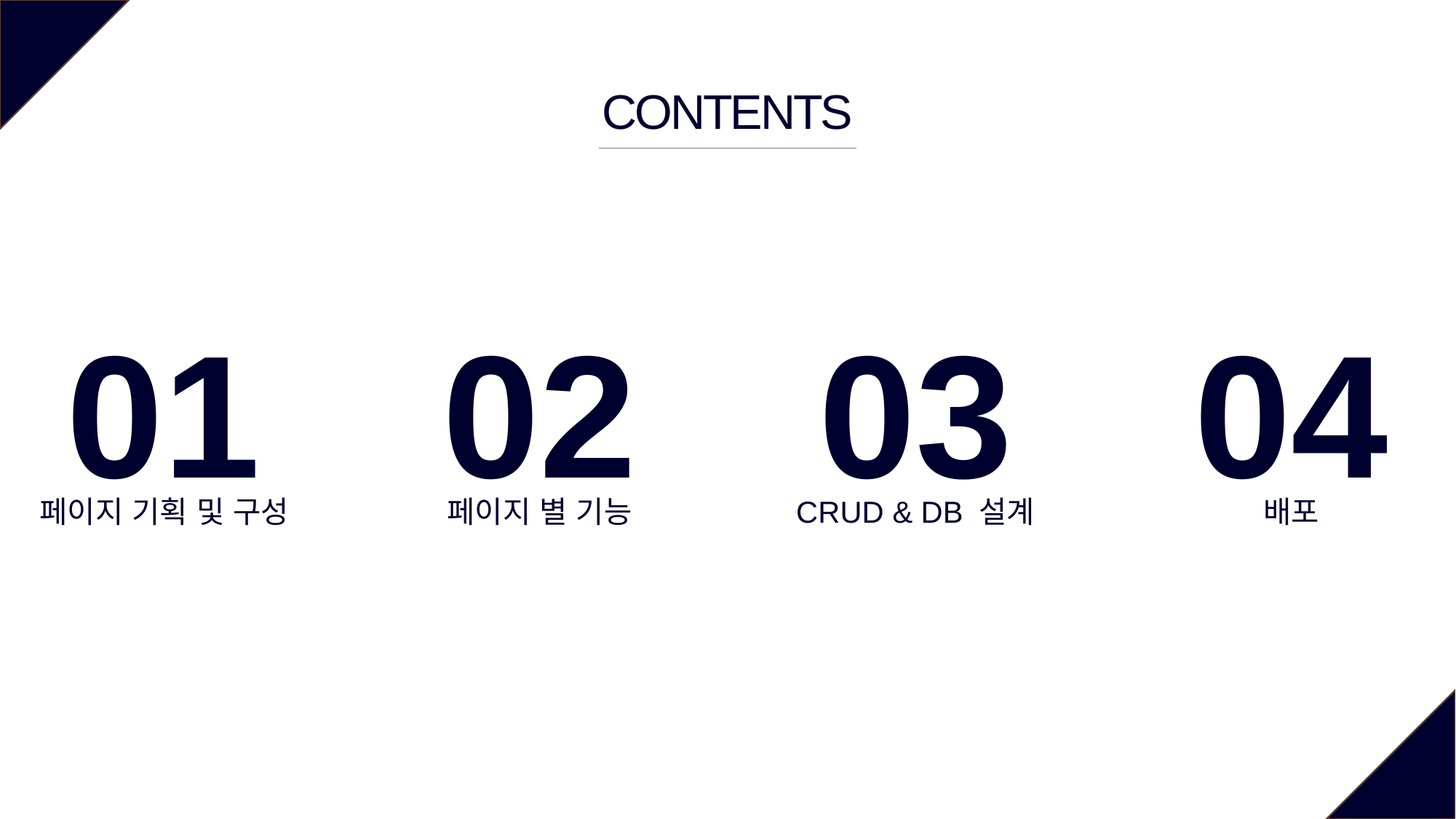

CONTENTS
01
02
03
04
페이지 기획 및 구성
페이지 별 기능
CRUD & DB 설계
배포